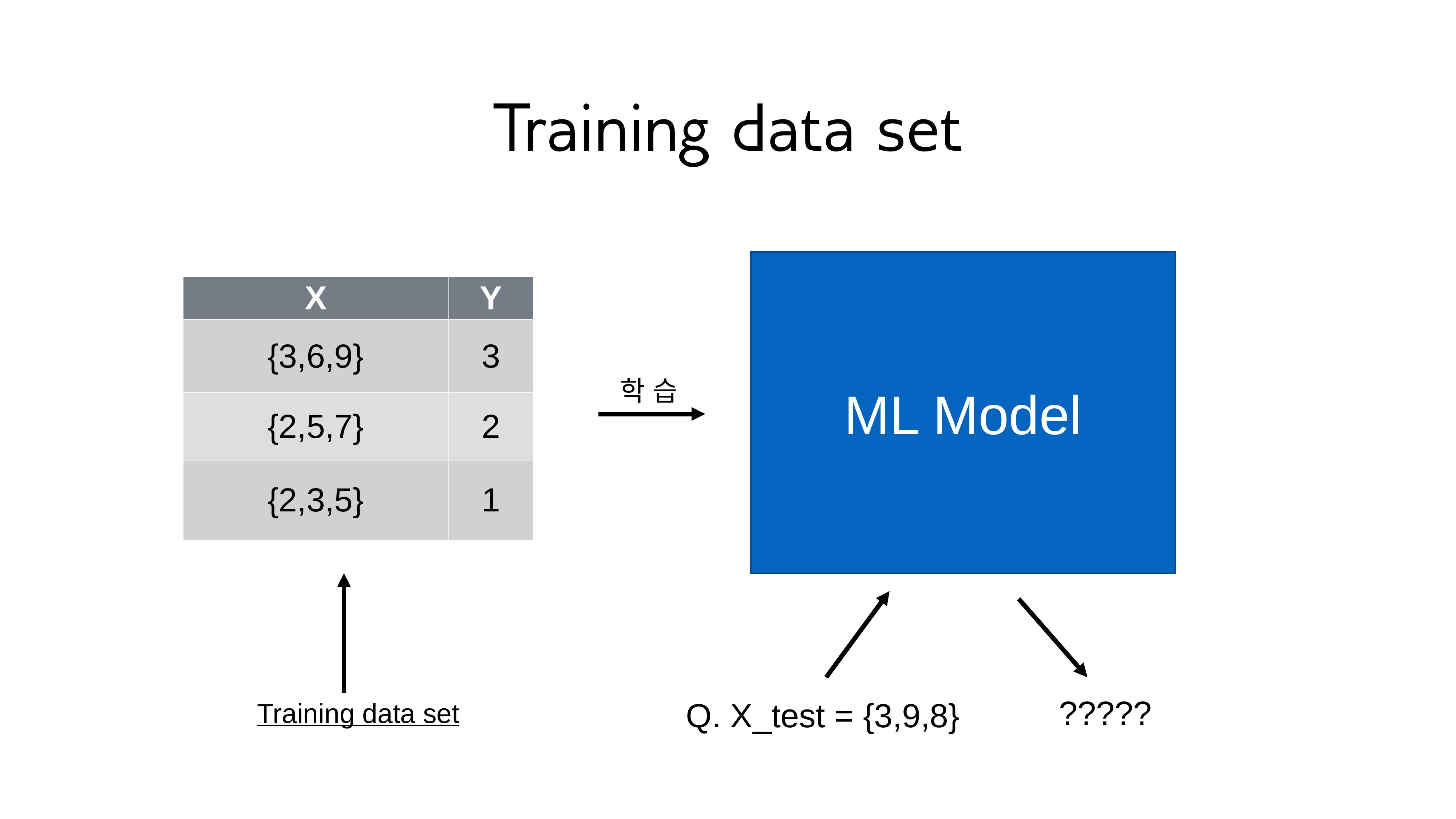

# Training data set
ML Model
| X | Y |
| --- | --- |
| {3,6,9} | 3 |
| {2,5,7} | 2 |
| {2,3,5} | 1 |
학 습
?????
Q. X_test = {3,9,8}
Training data set